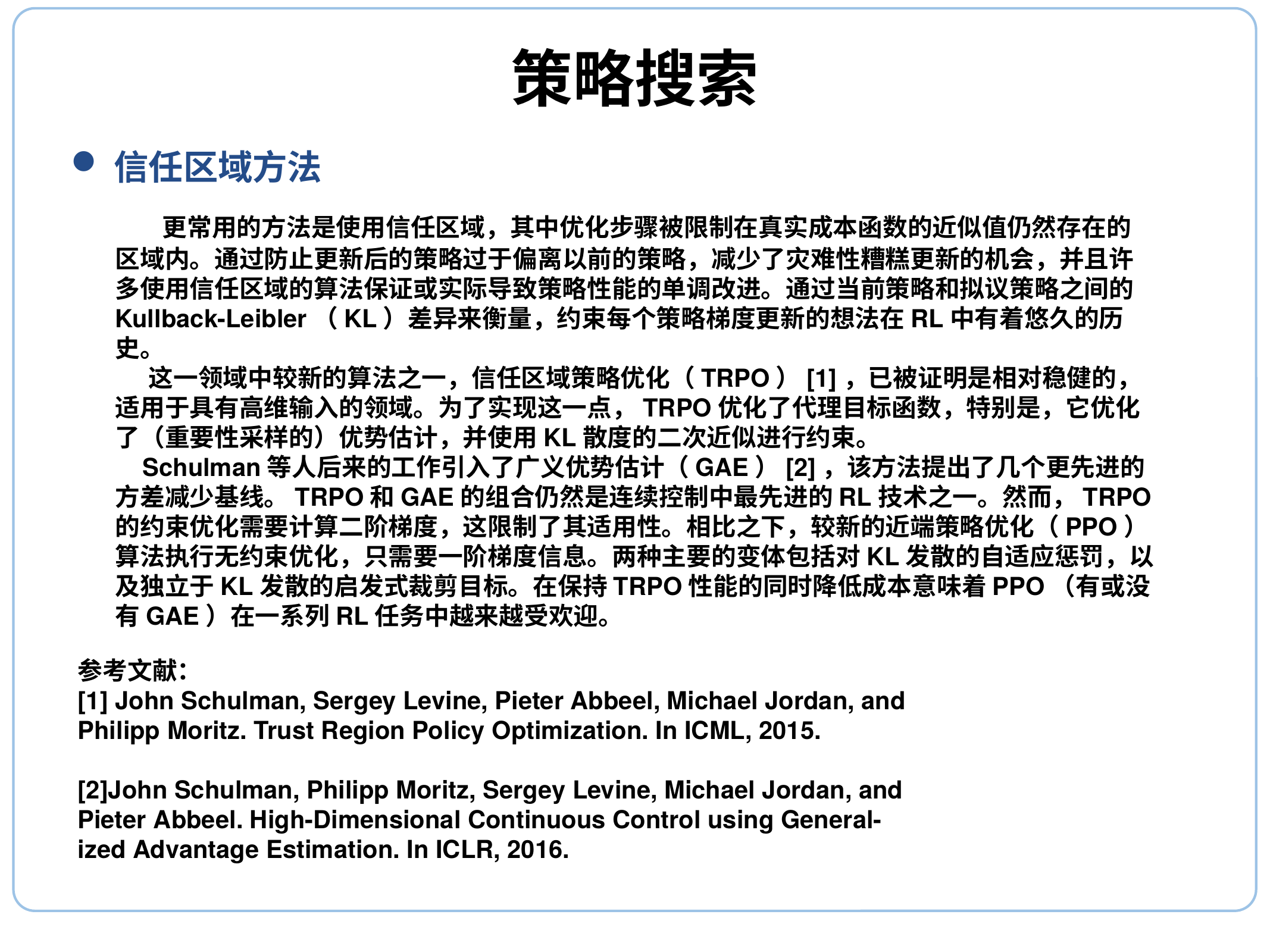

# 策略搜索
信任区域方法
    更常用的方法是使用信任区域，其中优化步骤被限制在真实成本函数的近似值仍然存在的区域内。通过防止更新后的策略过于偏离以前的策略，减少了灾难性糟糕更新的机会，并且许多使用信任区域的算法保证或实际导致策略性能的单调改进。通过当前策略和拟议策略之间的Kullback-Leibler（KL）差异来衡量，约束每个策略梯度更新的想法在RL中有着悠久的历史。
    这一领域中较新的算法之一，信任区域策略优化（TRPO）[1]，已被证明是相对稳健的，适用于具有高维输入的领域。为了实现这一点，TRPO优化了代理目标函数，特别是，它优化了（重要性采样的）优势估计，并使用KL散度的二次近似进行约束。
    Schulman等人后来的工作引入了广义优势估计（GAE）[2]，该方法提出了几个更先进的方差减少基线。TRPO和GAE的组合仍然是连续控制中最先进的RL技术之一。然而，TRPO的约束优化需要计算二阶梯度，这限制了其适用性。相比之下，较新的近端策略优化（PPO）算法执行无约束优化，只需要一阶梯度信息。两种主要的变体包括对KL发散的自适应惩罚，以及独立于KL发散的启发式裁剪目标。在保持TRPO性能的同时降低成本意味着PPO（有或没有GAE）在一系列RL任务中越来越受欢迎。
参考文献：
[1] John Schulman, Sergey Levine, Pieter Abbeel, Michael Jordan, and
Philipp Moritz. Trust Region Policy Optimization. In ICML, 2015.

[2]John Schulman, Philipp Moritz, Sergey Levine, Michael Jordan, and
Pieter Abbeel. High-Dimensional Continuous Control using General-
ized Advantage Estimation. In ICLR, 2016.
18